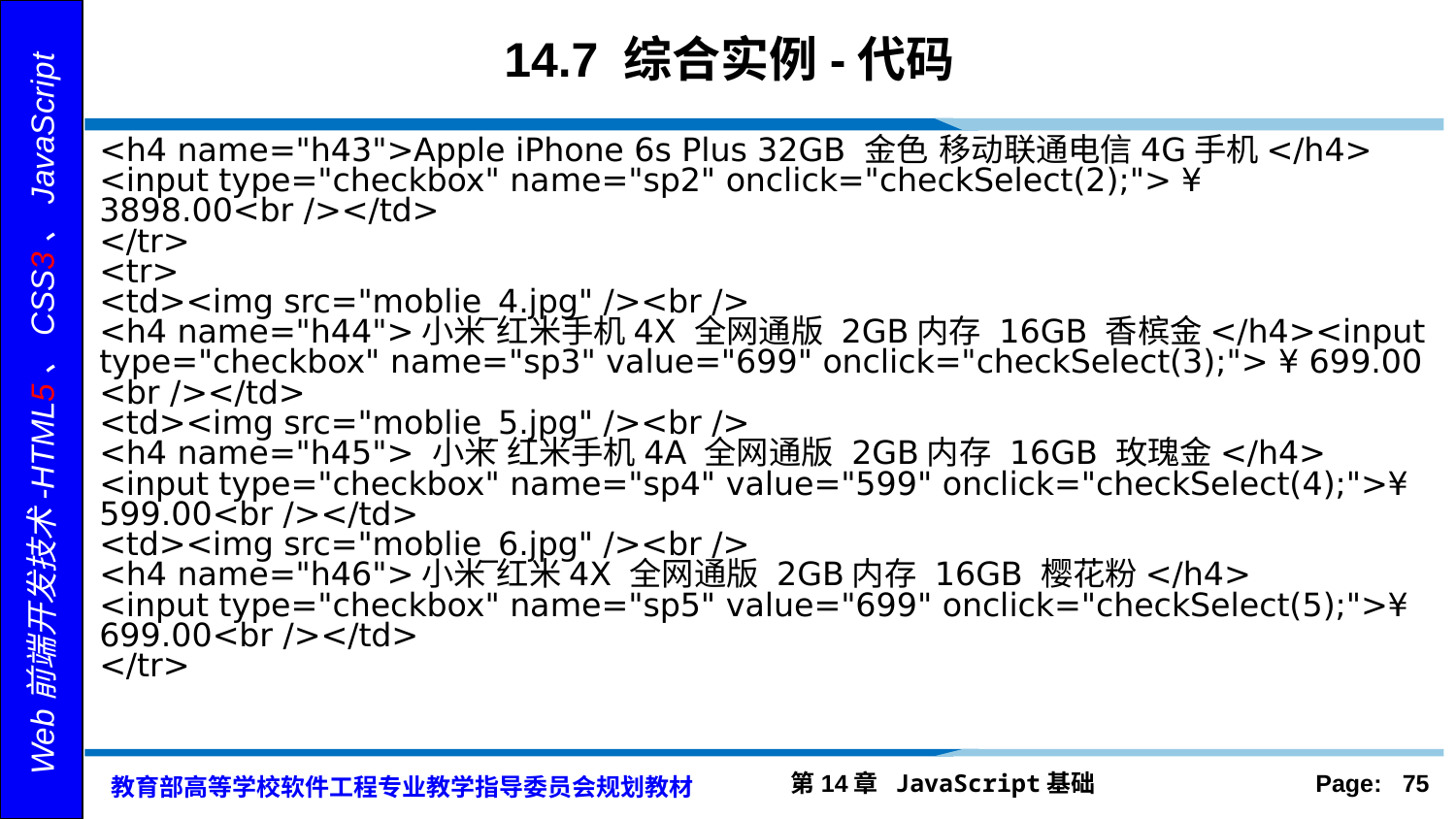

14.7 综合实例-代码
<h4 name="h43">Apple iPhone 6s Plus 32GB 金色 移动联通电信4G手机</h4>
<input type="checkbox" name="sp2" onclick="checkSelect(2);"> ¥ 3898.00<br /></td>
</tr>
<tr>
<td><img src="moblie_4.jpg" /><br />
<h4 name="h44">小米 红米手机4X 全网通版 2GB内存 16GB 香槟金</h4><input type="checkbox" name="sp3" value="699" onclick="checkSelect(3);"> ¥ 699.00
<br /></td>
<td><img src="moblie_5.jpg" /><br />
<h4 name="h45"> 小米 红米手机4A 全网通版 2GB内存 16GB 玫瑰金</h4>
<input type="checkbox" name="sp4" value="599" onclick="checkSelect(4);">¥ 599.00<br /></td>
<td><img src="moblie_6.jpg" /><br />
<h4 name="h46">小米 红米4X 全网通版 2GB内存 16GB 樱花粉</h4>
<input type="checkbox" name="sp5" value="699" onclick="checkSelect(5);">¥ 699.00<br /></td>
</tr>